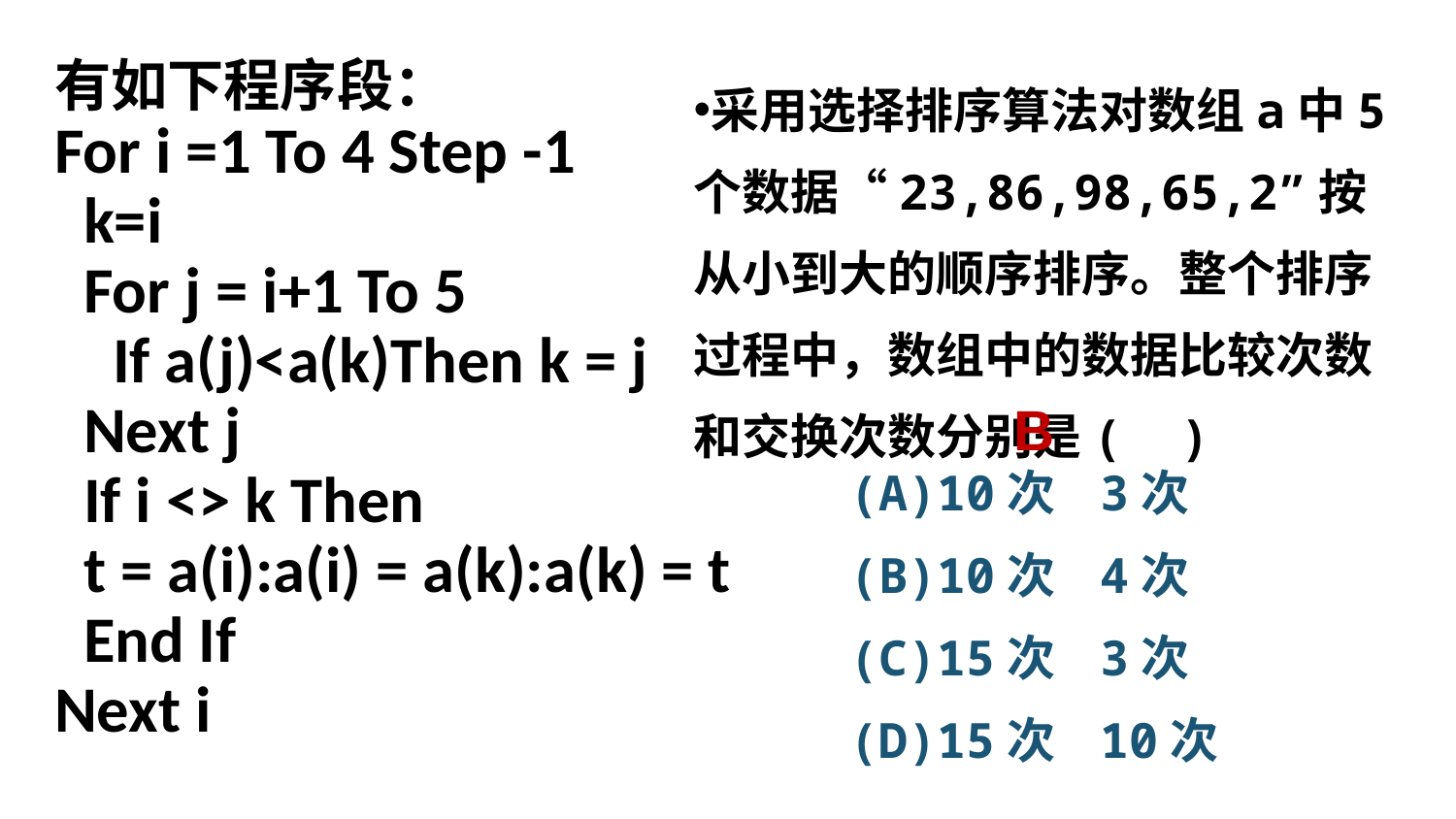

有如下程序段：
For i =1 To 4 Step -1
  k=i
  For j = i+1 To 5
    If a(j)<a(k)Then k = j
  Next j
  If i <> k Then
  t = a(i):a(i) = a(k):a(k) = t
  End If
Next i

采用选择排序算法对数组a中5个数据“23,86,98,65,2”按从小到大的顺序排序。整个排序过程中，数组中的数据比较次数和交换次数分别是(  )
B
10次   3次
10次   4次
15次   3次
15次   10次